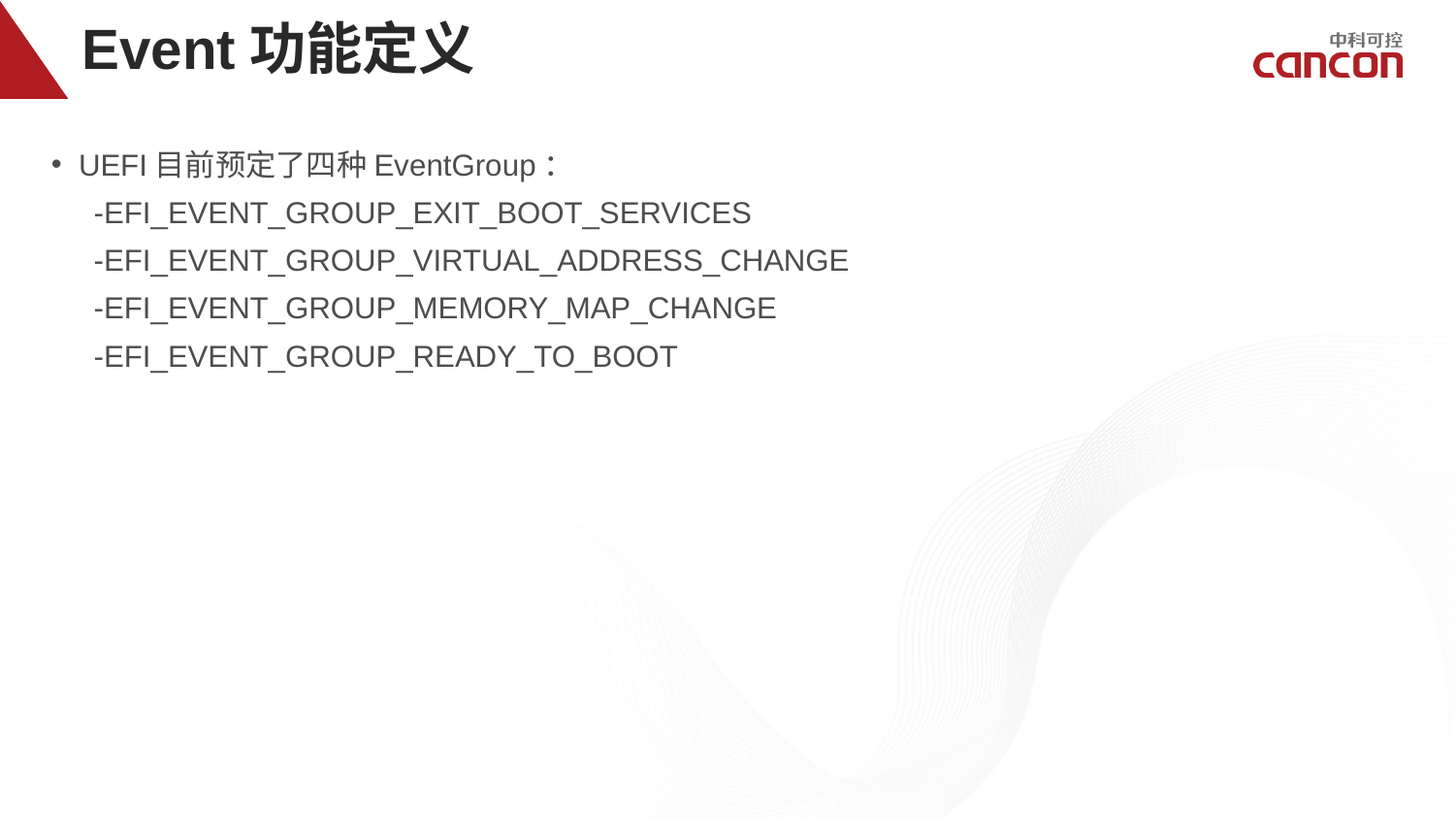

# Event功能定义
UEFI目前预定了四种EventGroup：
     -EFI_EVENT_GROUP_EXIT_BOOT_SERVICES
     -EFI_EVENT_GROUP_VIRTUAL_ADDRESS_CHANGE
     -EFI_EVENT_GROUP_MEMORY_MAP_CHANGE
     -EFI_EVENT_GROUP_READY_TO_BOOT